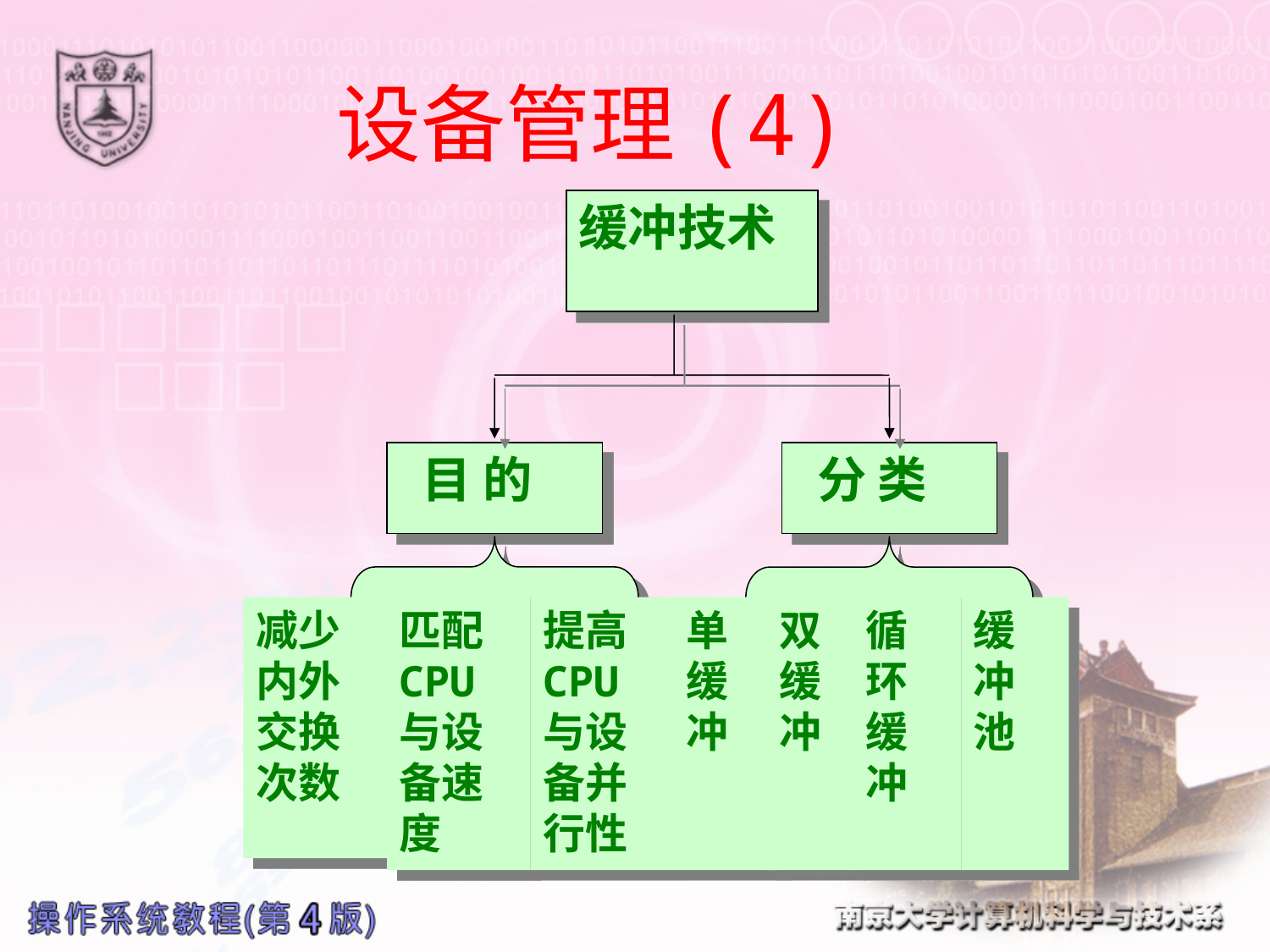

# 设备管理(4)
缓冲技术

 目 的
 分 类
减少内外交换次数
匹配CPU与设备速度
提高CPU与设备并行性
单
缓
冲
双
缓
冲
循环
缓
冲
缓
冲
池